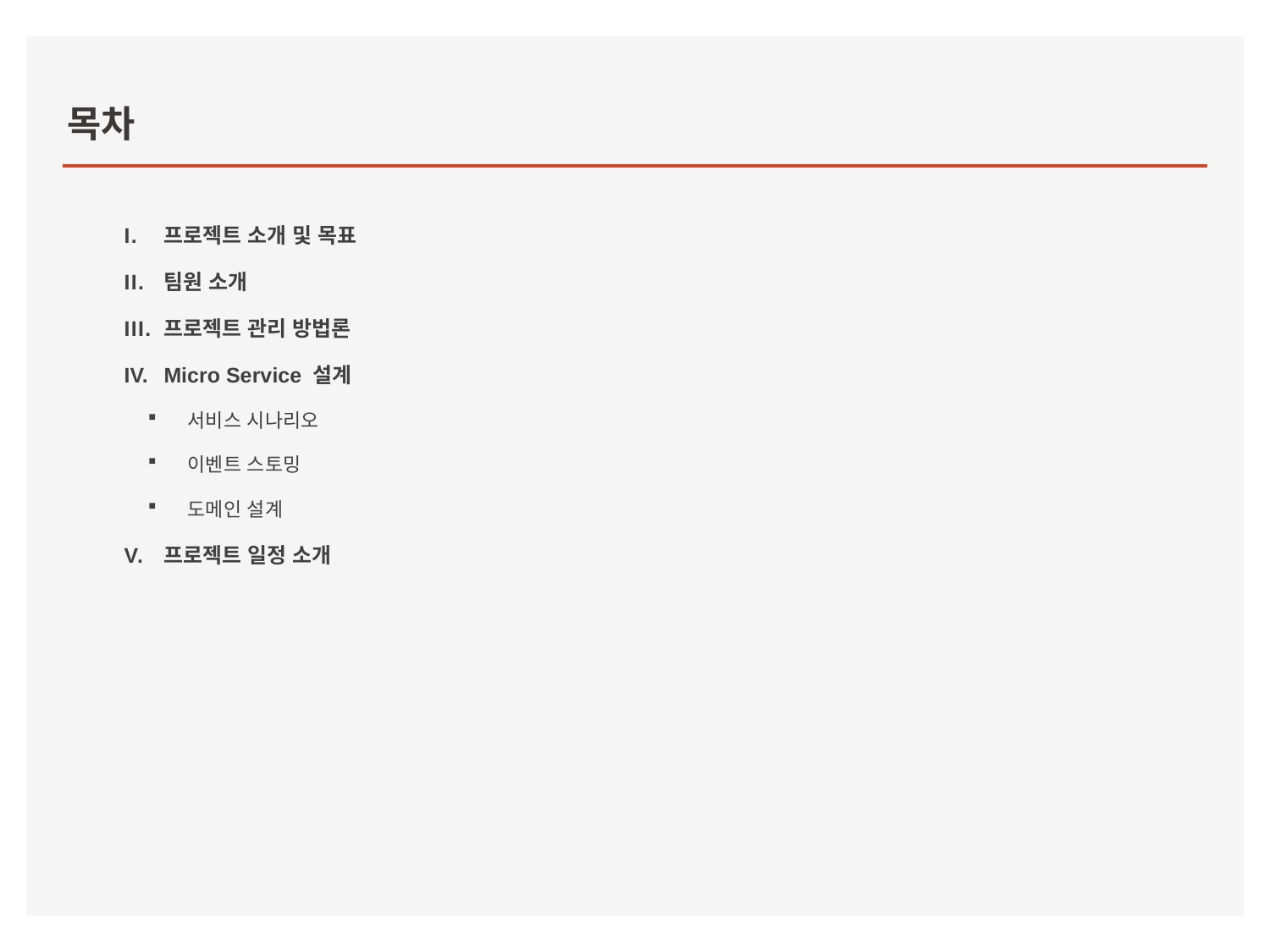

# 목차
프로젝트 소개 및 목표
팀원 소개
프로젝트 관리 방법론
Micro Service 설계
서비스 시나리오
이벤트 스토밍
도메인 설계
프로젝트 일정 소개